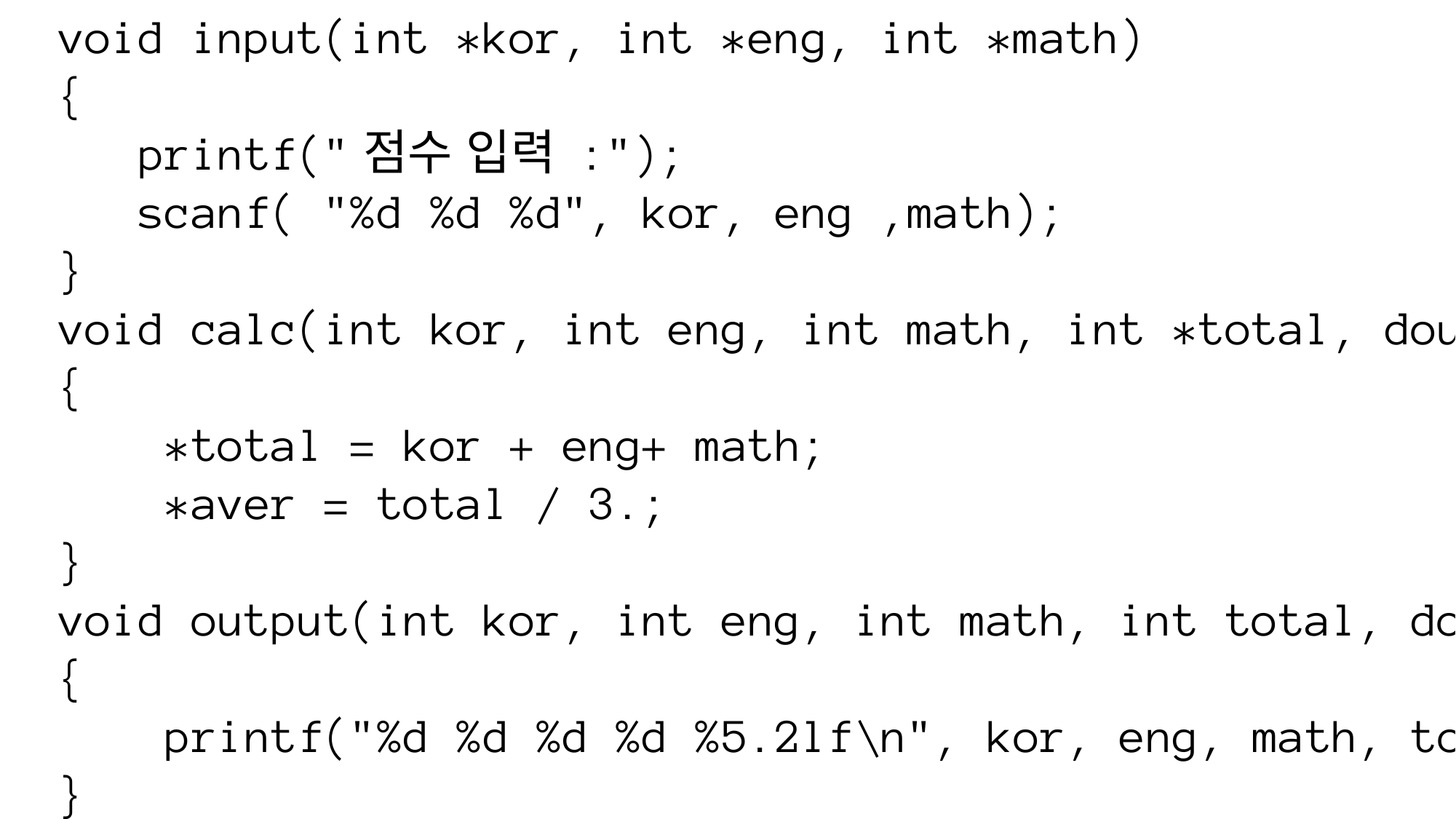

void input(int *kor, int *eng, int *math)
{
   printf("점수 입력 :");
   scanf( "%d %d %d", kor, eng ,math);
}
void calc(int kor, int eng, int math, int *total, double *aver)
{
    *total = kor + eng+ math;
    *aver = total / 3.;
}
void output(int kor, int eng, int math, int total, double aver )
{
    printf("%d %d %d %d %5.2lf\n", kor, eng, math, total, aver);
}